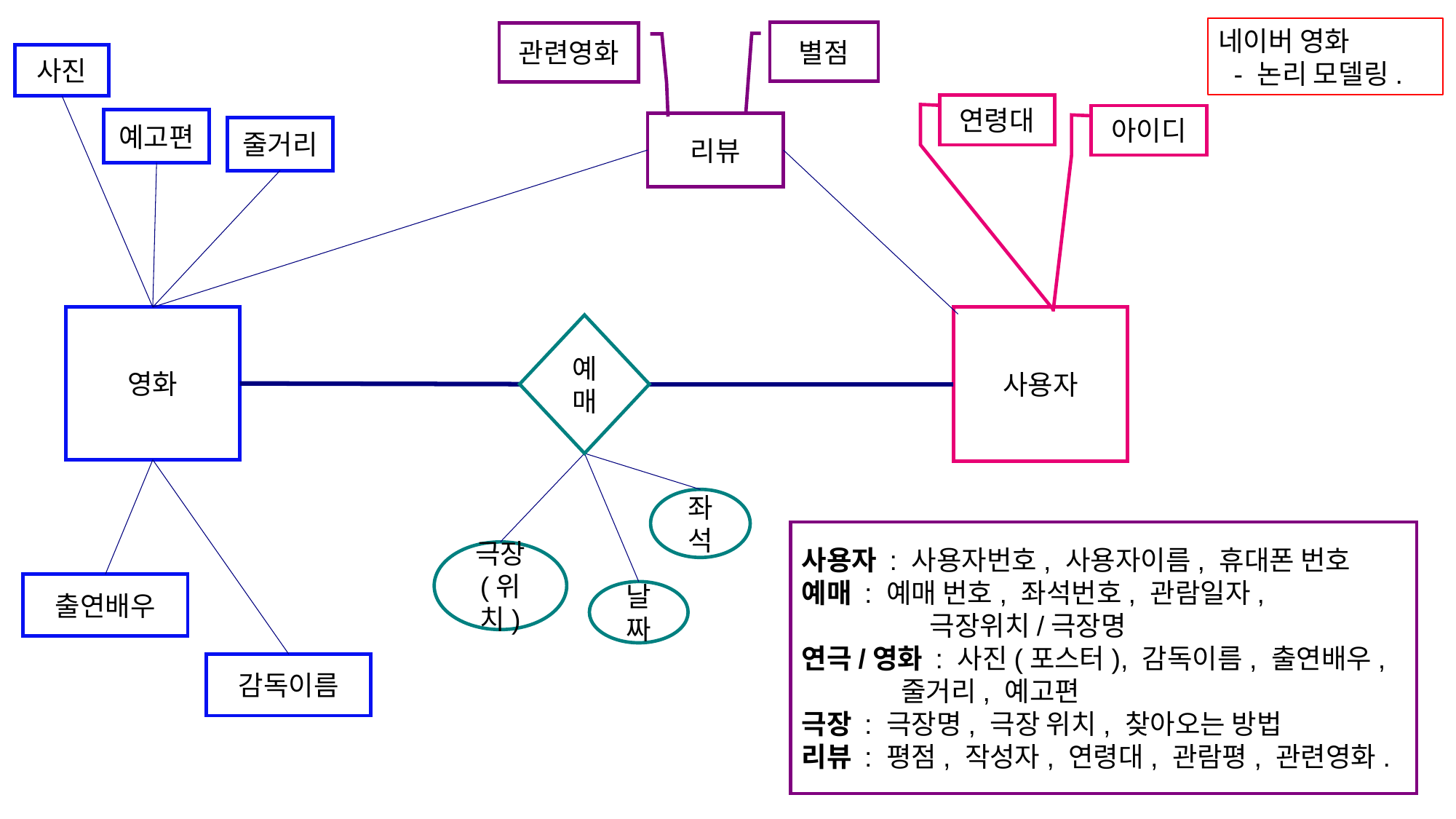

네이버 영화
  - 논리 모델링.
별점
관련영화
사진
연령대
아이디
예고편
리뷰
줄거리
사용자
영화
예매
좌석
사용자 : 사용자번호, 사용자이름, 휴대폰 번호
예매 : 예매 번호, 좌석번호, 관람일자,
 	  극장위치/극장명
연극/영화 : 사진(포스터), 감독이름, 출연배우,
               줄거리, 예고편
극장 : 극장명, 극장 위치, 찾아오는 방법
리뷰 : 평점, 작성자, 연령대, 관람평, 관련영화.
극장
(위치)
출연배우
날짜
감독이름